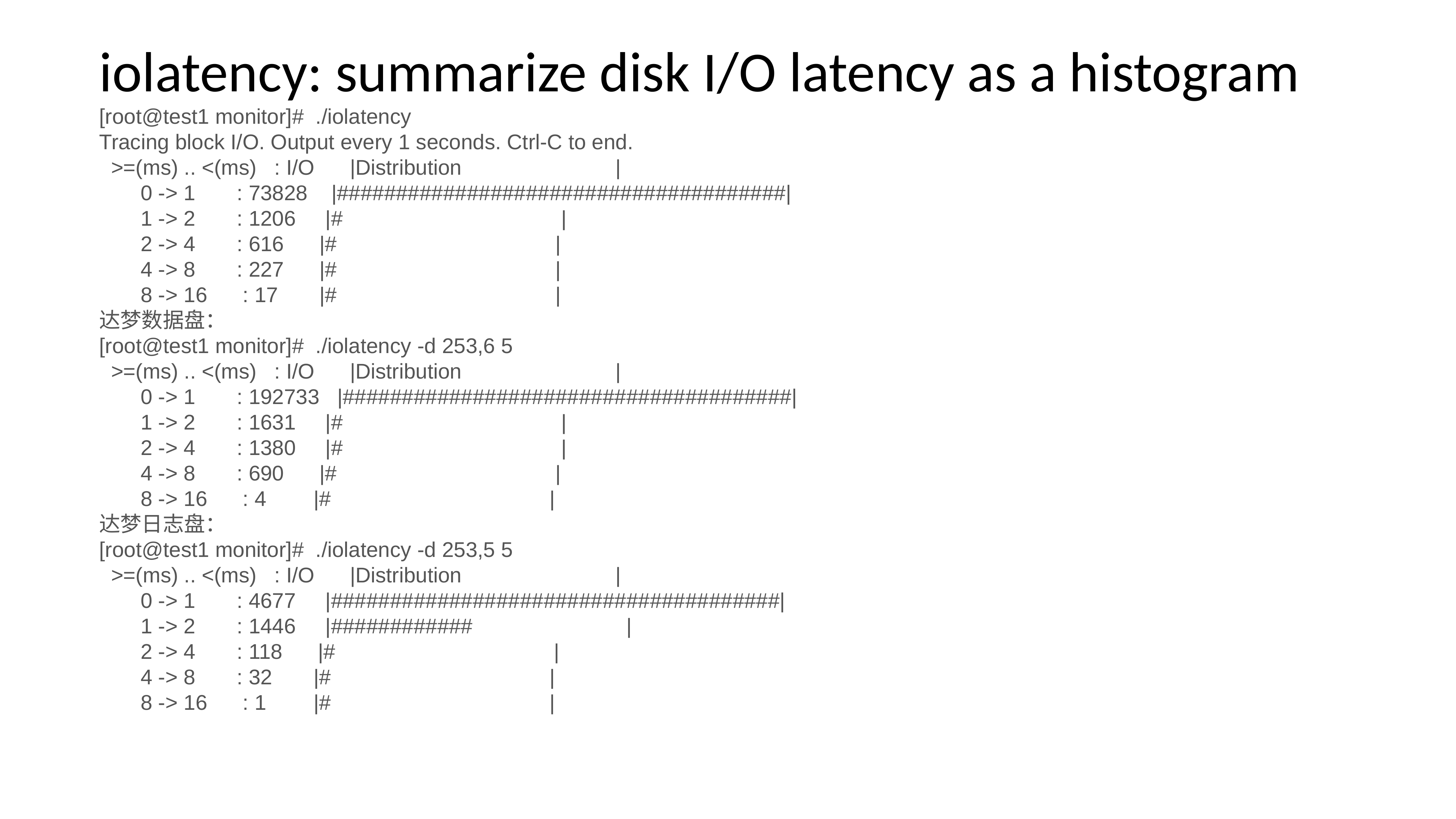

iolatency: summarize disk I/O latency as a histogram
[root@test1 monitor]#  ./iolatency
Tracing block I/O. Output every 1 seconds. Ctrl-C to end.
  >=(ms) .. <(ms)   : I/O      |Distribution                          |
       0 -> 1       : 73828    |######################################|
       1 -> 2       : 1206     |#                                     |
       2 -> 4       : 616      |#                                     |
       4 -> 8       : 227      |#                                     |
       8 -> 16      : 17       |#                                     |
达梦数据盘：
[root@test1 monitor]#  ./iolatency -d 253,6 5
  >=(ms) .. <(ms)   : I/O      |Distribution                          |
       0 -> 1       : 192733   |######################################|
       1 -> 2       : 1631     |#                                     |
       2 -> 4       : 1380     |#                                     |
       4 -> 8       : 690      |#                                     |
       8 -> 16      : 4        |#                                     |
达梦日志盘：
[root@test1 monitor]#  ./iolatency -d 253,5 5
  >=(ms) .. <(ms)   : I/O      |Distribution                          |
       0 -> 1       : 4677     |######################################|
       1 -> 2       : 1446     |############                          |
       2 -> 4       : 118      |#                                     |
       4 -> 8       : 32       |#                                     |
       8 -> 16      : 1        |#                                     |